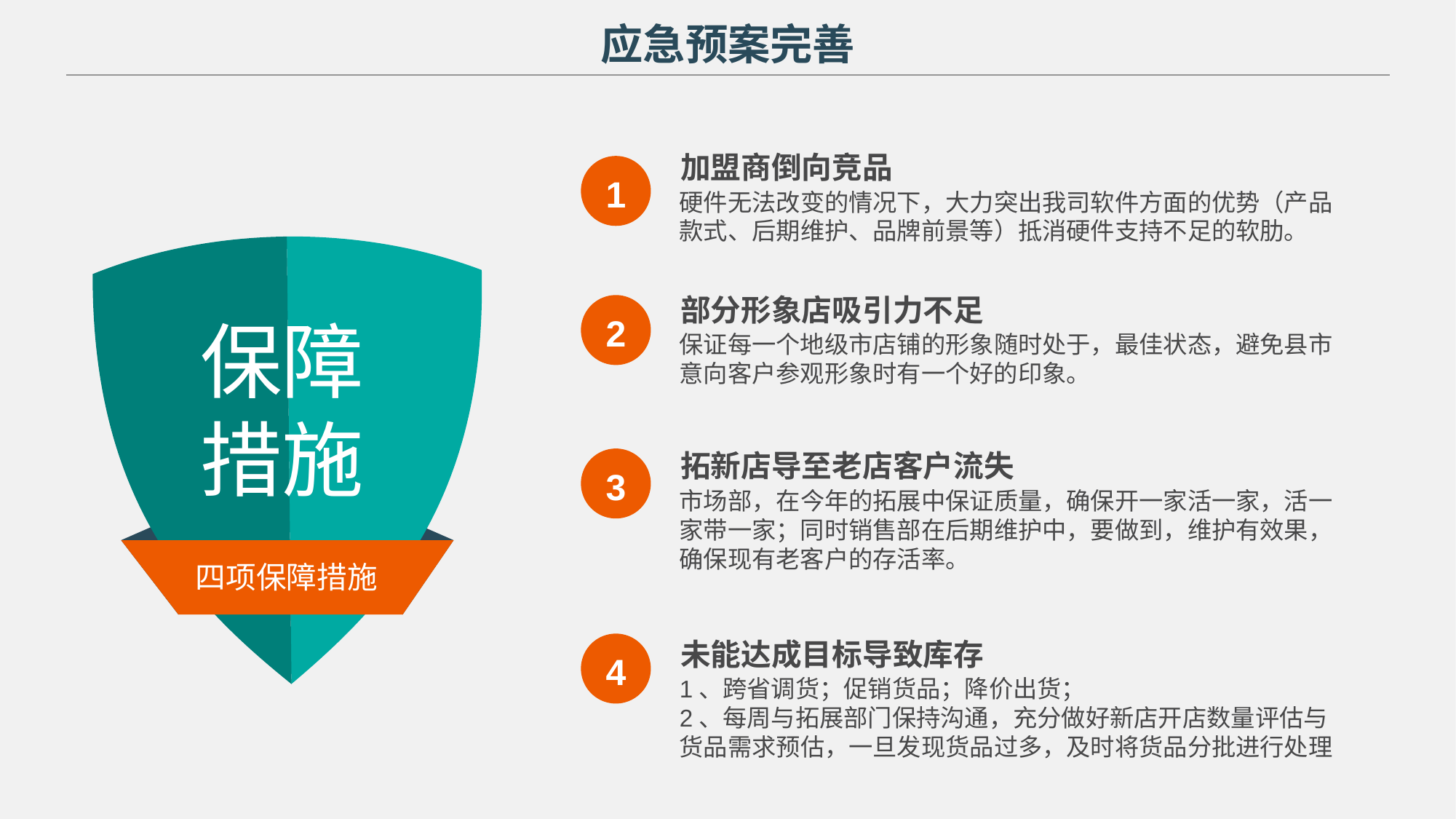

应急预案完善
加盟商倒向竞品
1
硬件无法改变的情况下，大力突出我司软件方面的优势（产品款式、后期维护、品牌前景等）抵消硬件支持不足的软肋。

部分形象店吸引力不足
2
保障措施
保证每一个地级市店铺的形象随时处于，最佳状态，避免县市意向客户参观形象时有一个好的印象。
拓新店导至老店客户流失
3
市场部，在今年的拓展中保证质量，确保开一家活一家，活一家带一家；同时销售部在后期维护中，要做到，维护有效果，确保现有老客户的存活率。

四项保障措施
未能达成目标导致库存
4
1、跨省调货；促销货品；降价出货；
2、每周与拓展部门保持沟通，充分做好新店开店数量评估与货品需求预估，一旦发现货品过多，及时将货品分批进行处理